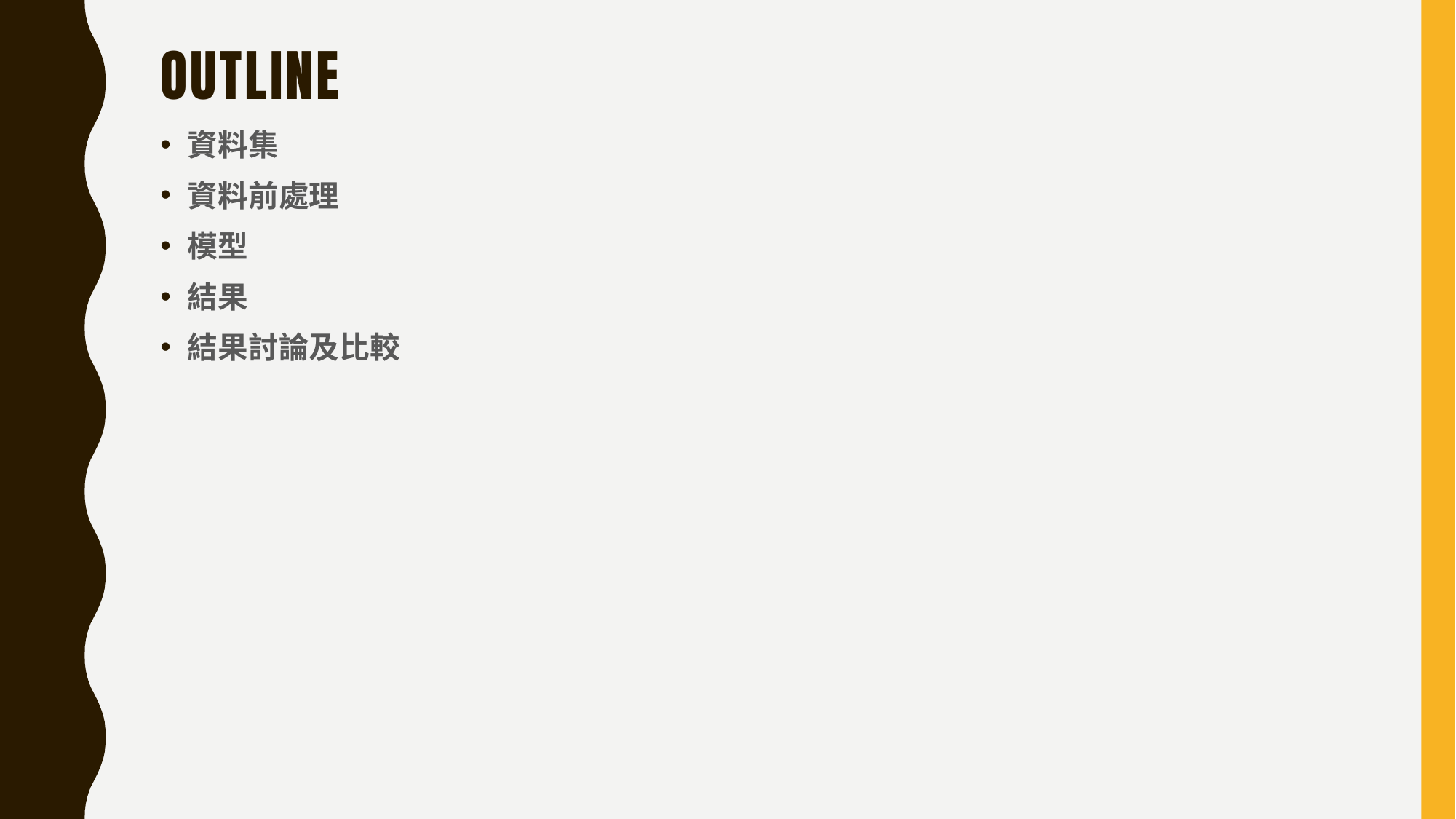

# Outline
資料集
資料前處理
模型
結果
結果討論及比較